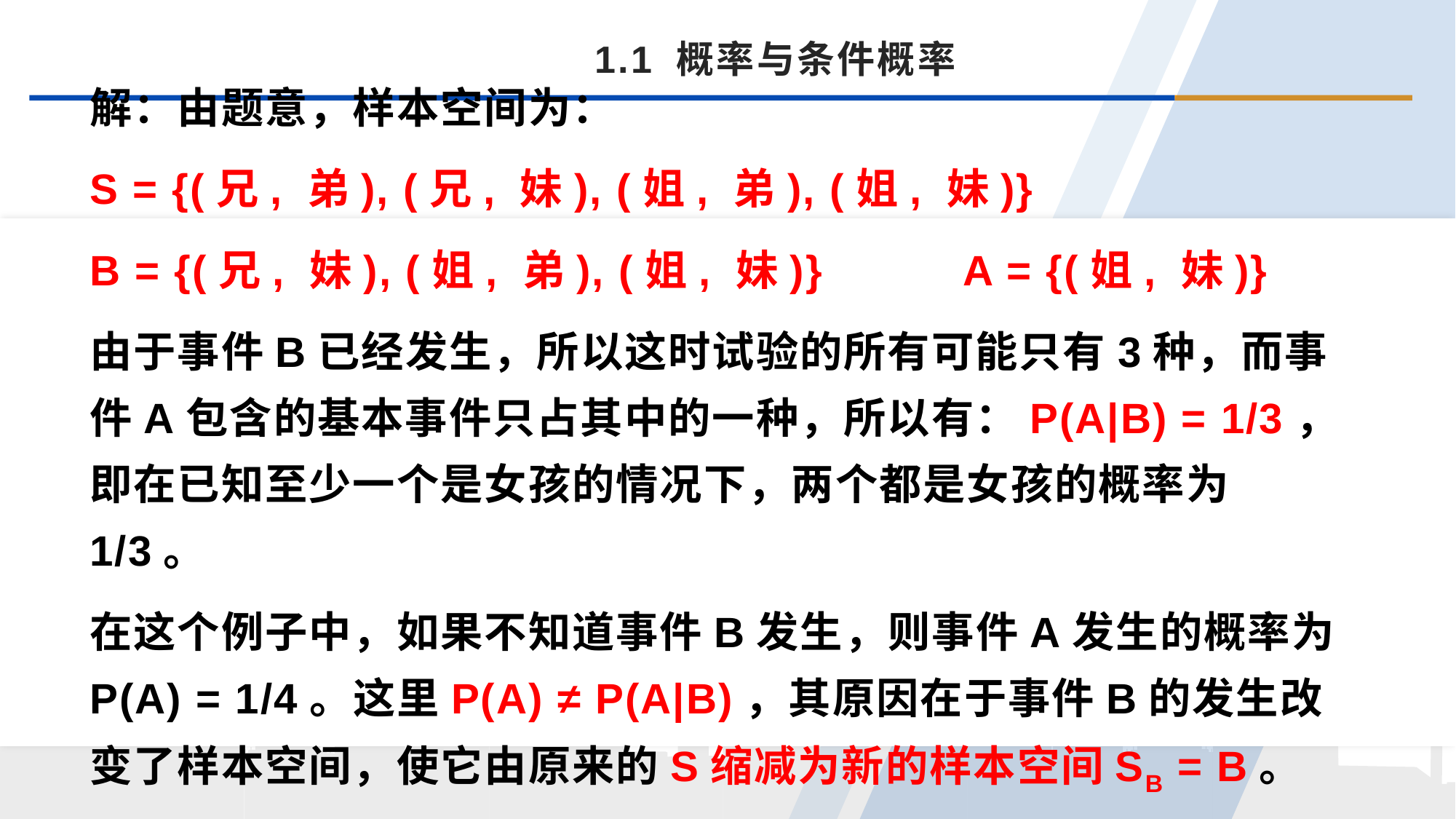

1.1 概率与条件概率
解：由题意，样本空间为：
S = {(兄, 弟), (兄, 妹), (姐, 弟), (姐, 妹)}
B = {(兄, 妹), (姐, 弟), (姐, 妹)}		A = {(姐, 妹)}
由于事件B已经发生，所以这时试验的所有可能只有3种，而事件A包含的基本事件只占其中的一种，所以有：P(A|B) = 1/3，即在已知至少一个是女孩的情况下，两个都是女孩的概率为1/3。
在这个例子中，如果不知道事件B发生，则事件A发生的概率为P(A) = 1/4。这里P(A) ≠ P(A|B)，其原因在于事件B的发生改变了样本空间，使它由原来的S缩减为新的样本空间SB = B。